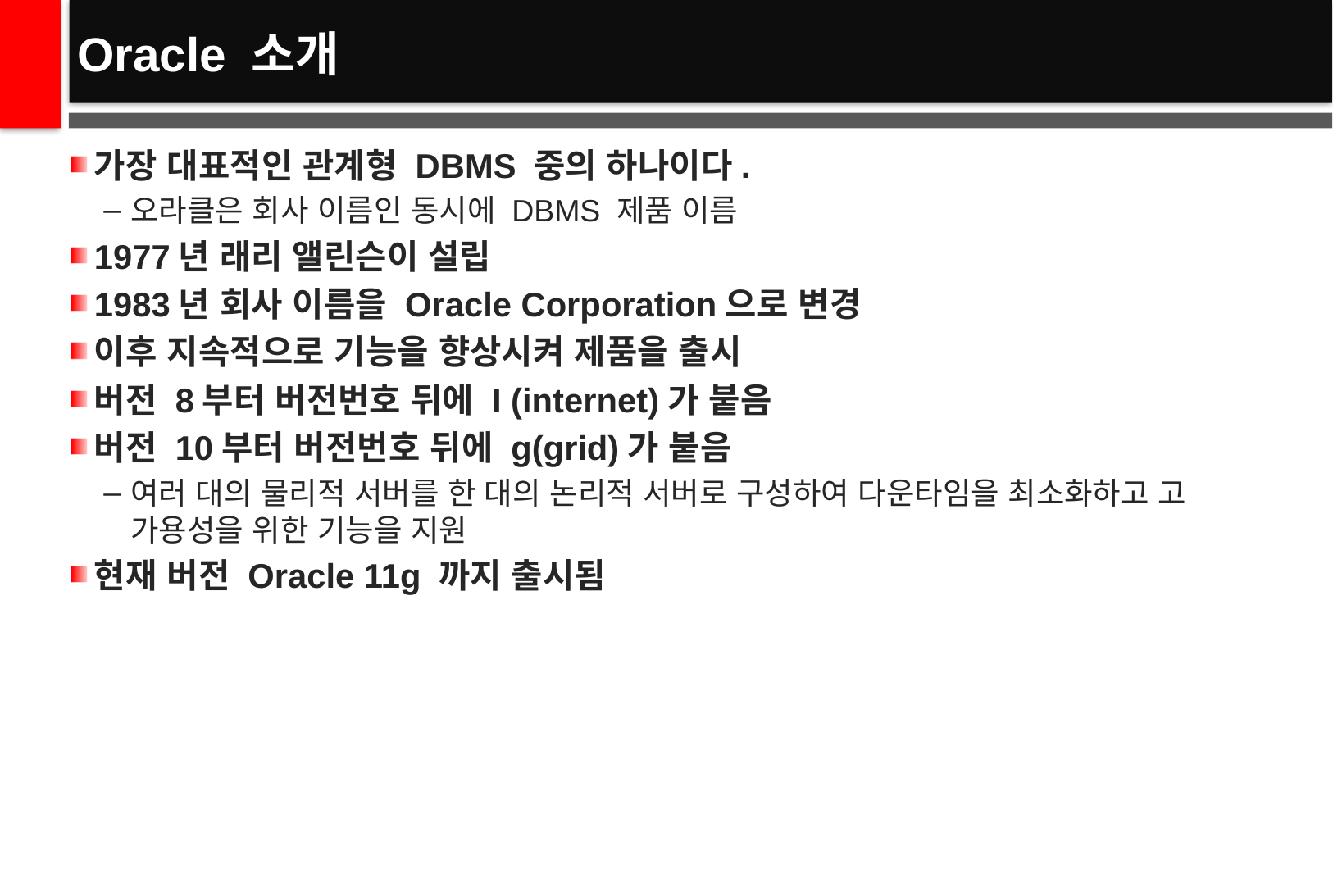

# Oracle 소개
가장 대표적인 관계형 DBMS 중의 하나이다.
오라클은 회사 이름인 동시에 DBMS 제품 이름
1977년 래리 앨린슨이 설립
1983년 회사 이름을 Oracle Corporation으로 변경
이후 지속적으로 기능을 향상시켜 제품을 출시
버전 8부터 버전번호 뒤에 I (internet)가 붙음
버전 10부터 버전번호 뒤에 g(grid)가 붙음
여러 대의 물리적 서버를 한 대의 논리적 서버로 구성하여 다운타임을 최소화하고 고 가용성을 위한 기능을 지원
현재 버전 Oracle 11g 까지 출시됨